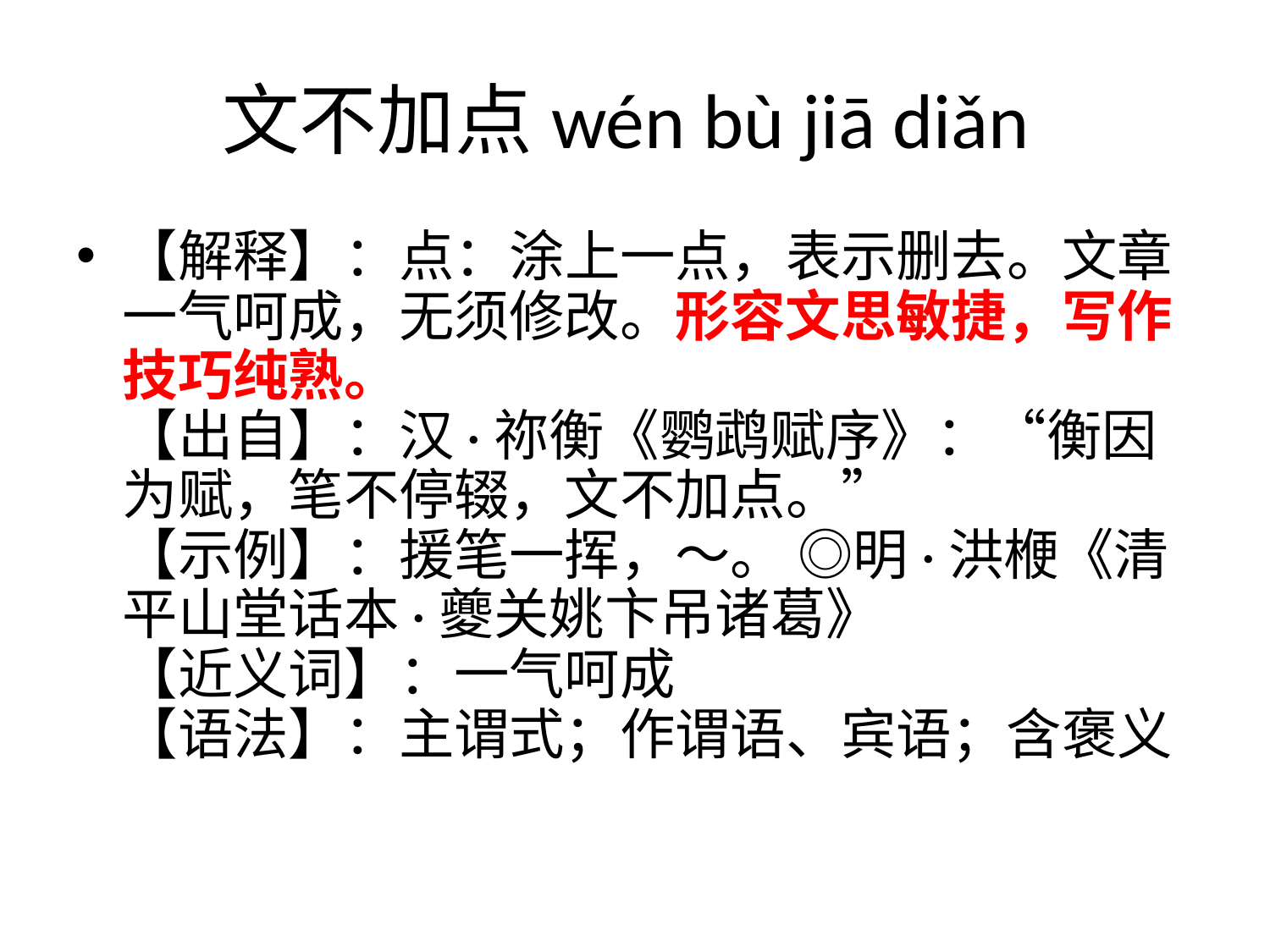

# 文不加点wén bù jiā diǎn
【解释】：点：涂上一点，表示删去。文章一气呵成，无须修改。形容文思敏捷，写作技巧纯熟。
【出自】：汉·祢衡《鹦鹉赋序》：“衡因为赋，笔不停辍，文不加点。”
【示例】：援笔一挥，～。 ◎明·洪楩《清平山堂话本·夔关姚卞吊诸葛》
【近义词】：一气呵成
【语法】：主谓式；作谓语、宾语；含褒义